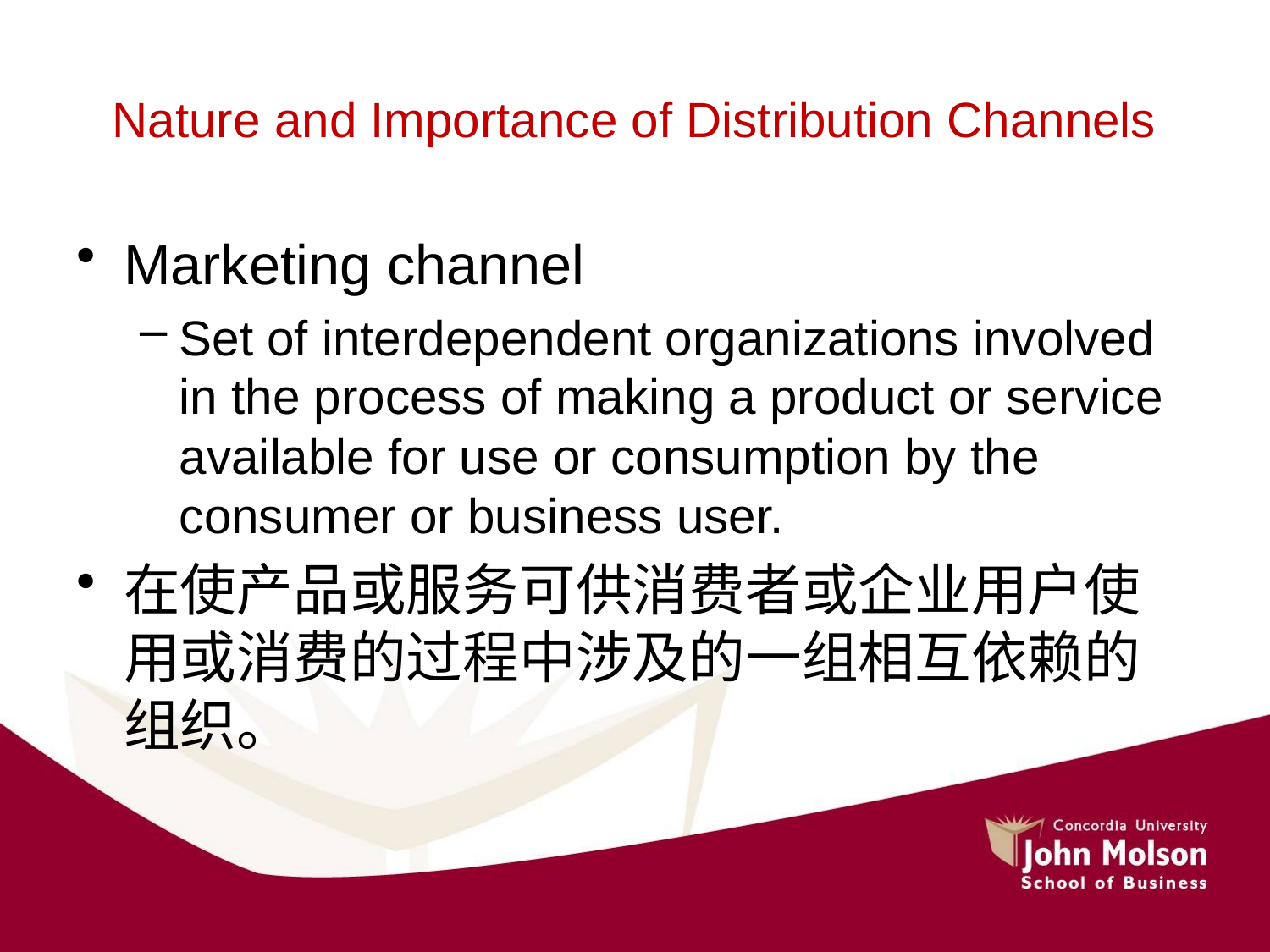

# Nature and Importance of Distribution Channels
Marketing channel
Set of interdependent organizations involved in the process of making a product or service available for use or consumption by the consumer or business user.
在使产品或服务可供消费者或企业用户使用或消费的过程中涉及的一组相互依赖的组织。